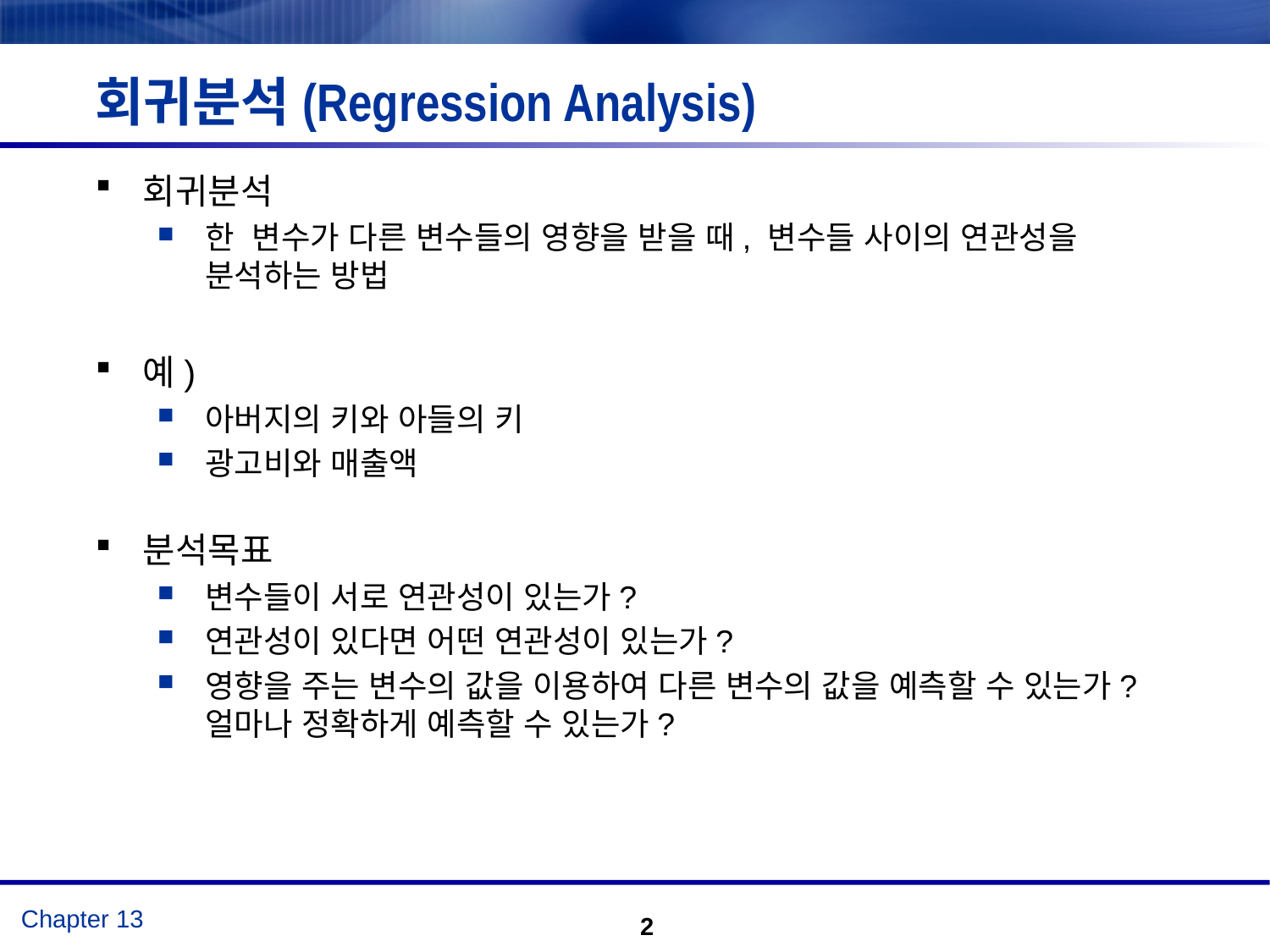

# 회귀분석(Regression Analysis)
회귀분석
한  변수가 다른 변수들의 영향을 받을 때, 변수들 사이의 연관성을 분석하는 방법

예)
아버지의 키와 아들의 키
광고비와 매출액

분석목표
변수들이 서로 연관성이 있는가?
연관성이 있다면 어떤 연관성이 있는가?
영향을 주는 변수의 값을 이용하여 다른 변수의 값을 예측할 수 있는가? 얼마나 정확하게 예측할 수 있는가?
2